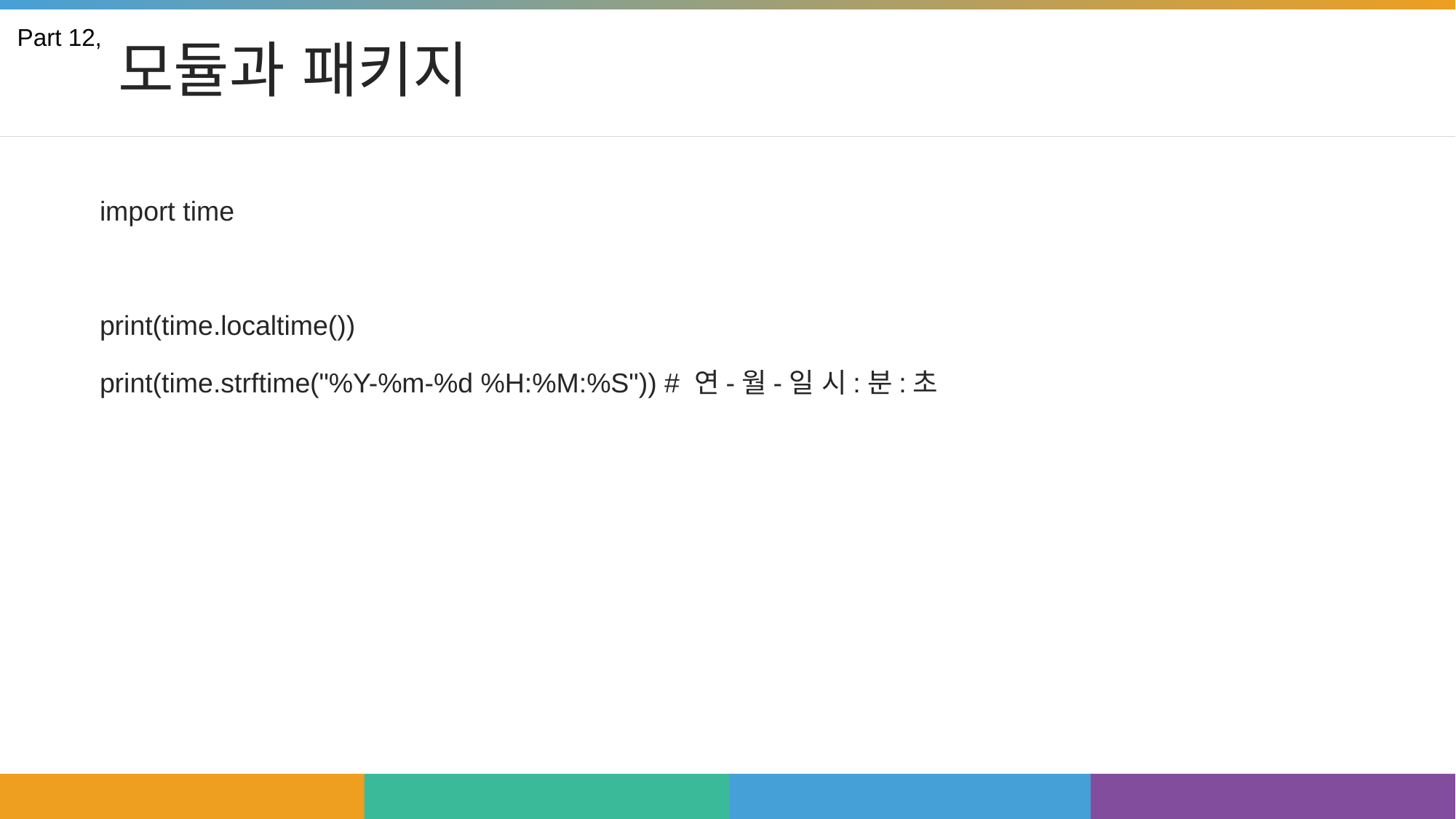

# 모듈과 패키지
Part 12,
import time

print(time.localtime())
print(time.strftime("%Y-%m-%d %H:%M:%S")) # 연-월-일 시:분:초